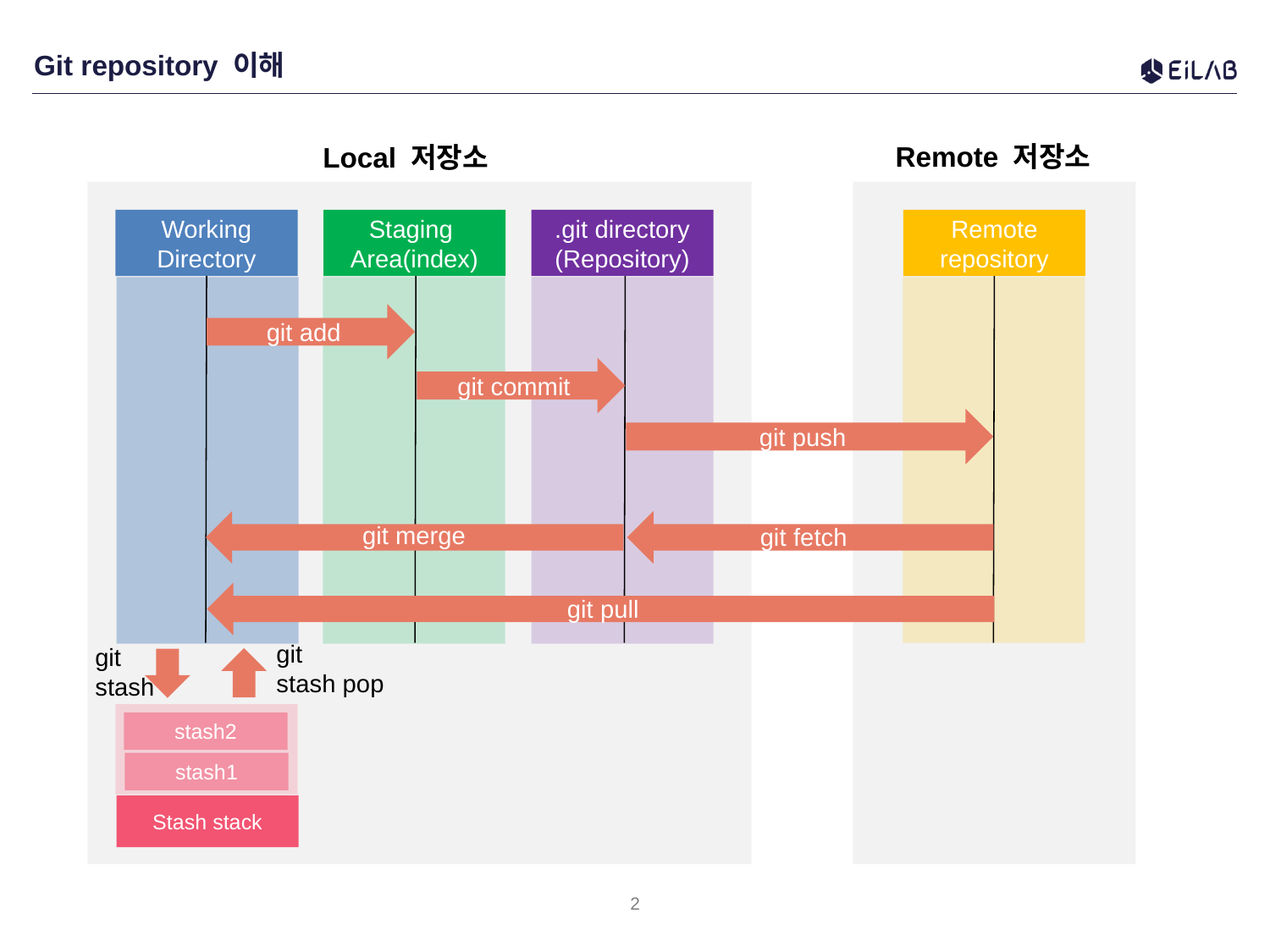

# Git repository 이해
Remote 저장소
Local 저장소

Working
Directory
Staging
Area(index)
.git directory
(Repository)
Remote
repository

git add
git commit
git push

git merge

git fetch

git pull
git
stash pop
git
stash

stash2
stash1
Stash stack